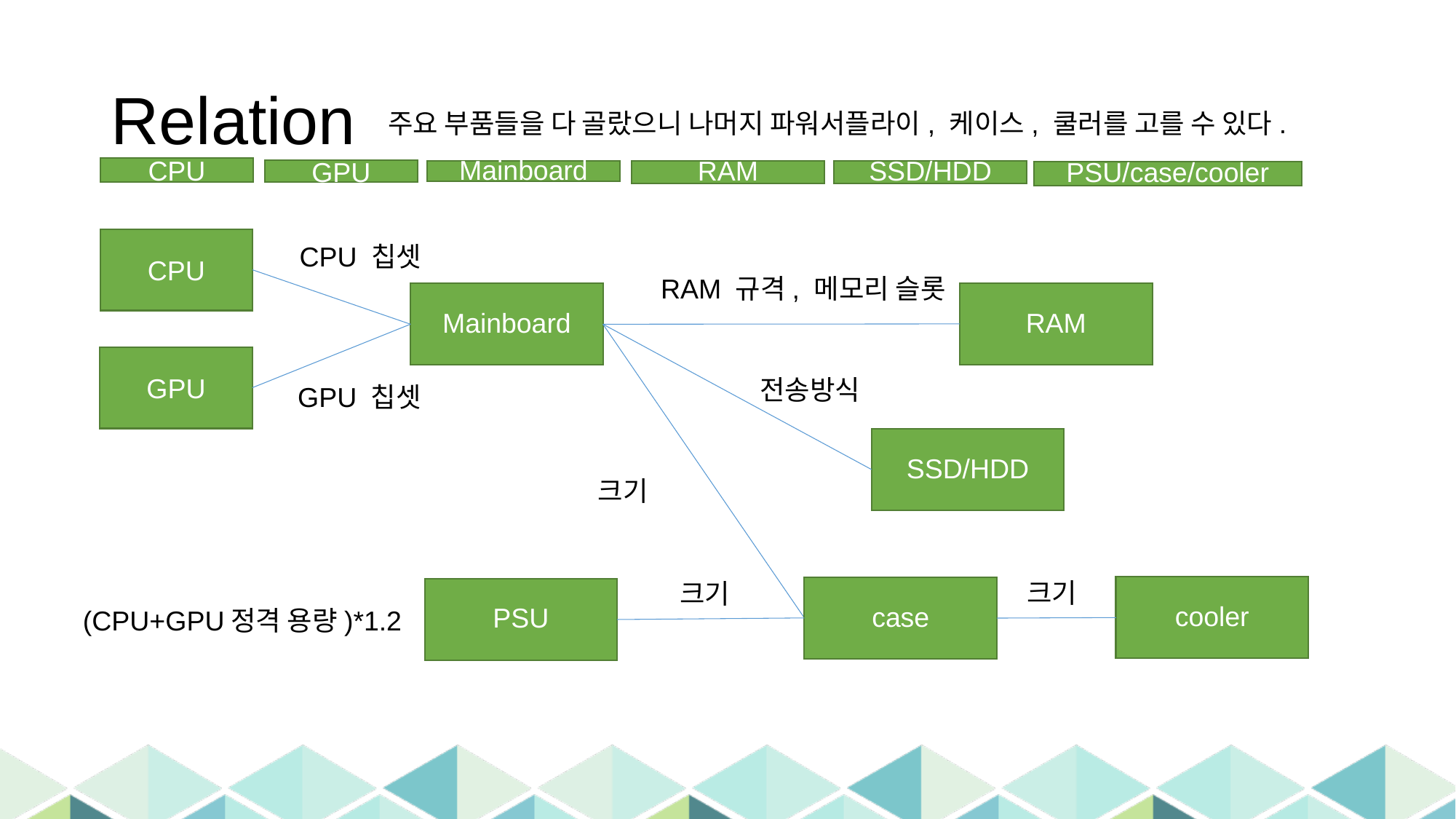

# Relation

주요 부품들을 다 골랐으니 나머지 파워서플라이, 케이스, 쿨러를 고를 수 있다.
CPU
GPU
RAM
SSD/HDD
Mainboard
PSU/case/cooler
CPU
CPU 칩셋
RAM 규격, 메모리 슬롯
RAM
Mainboard
GPU
전송방식
GPU 칩셋
SSD/HDD
크기
크기
크기
cooler
case
PSU
(CPU+GPU정격 용량)*1.2